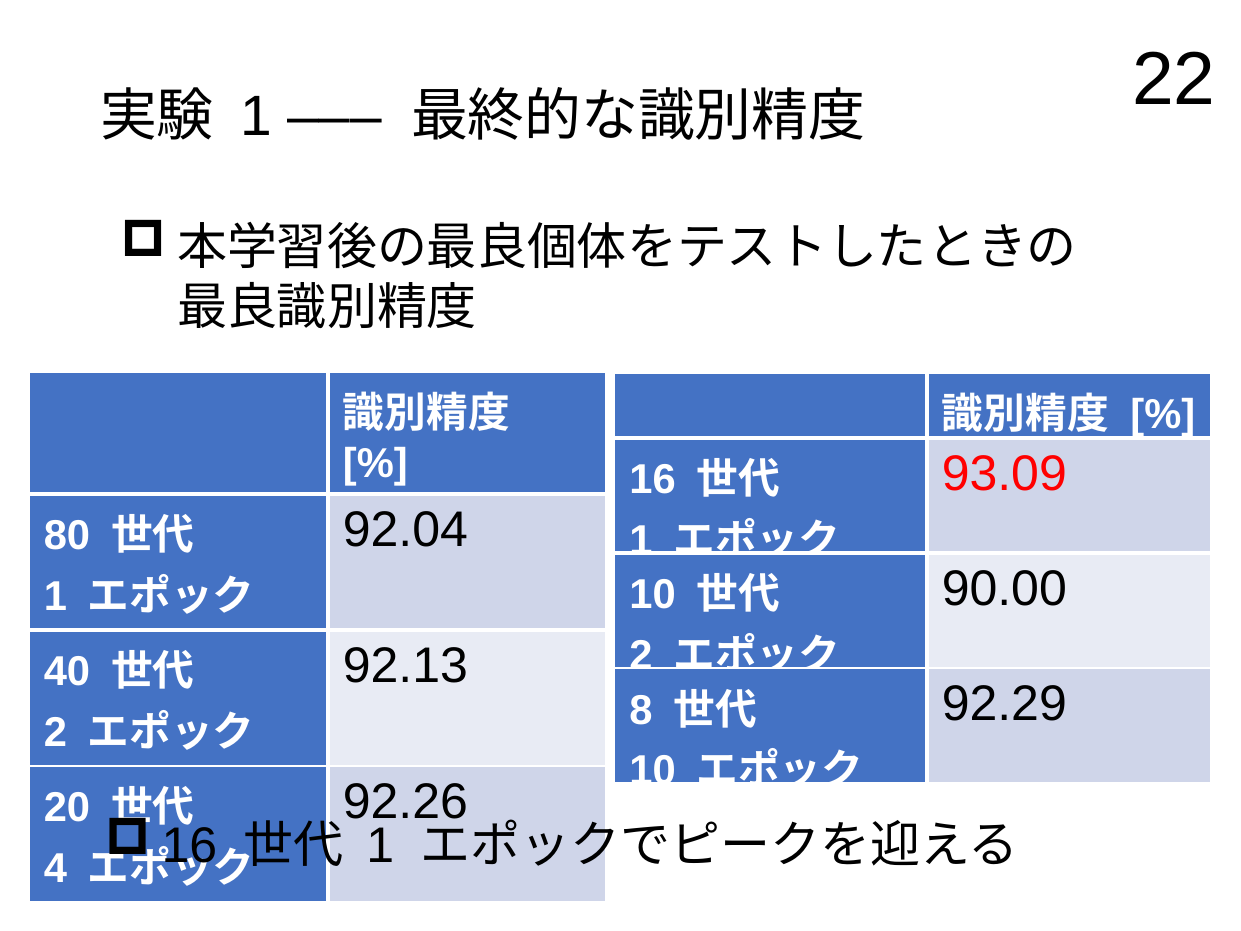

# 実験 1 ––– 最終的な識別精度
22
本学習後の最良個体をテストしたときの
最良識別精度
|  | 識別精度 [%] |
| --- | --- |
| 80 世代 1 エポック | 92.04 |
| 40 世代 2 エポック | 92.13 |
| 20 世代 4 エポック | 92.26 |
|  | 識別精度 [%] |
| --- | --- |
| 16 世代 1 エポック | 93.09 |
| 10 世代 2 エポック | 90.00 |
| 8 世代 10 エポック | 92.29 |
16 世代 1 エポックでピークを迎える